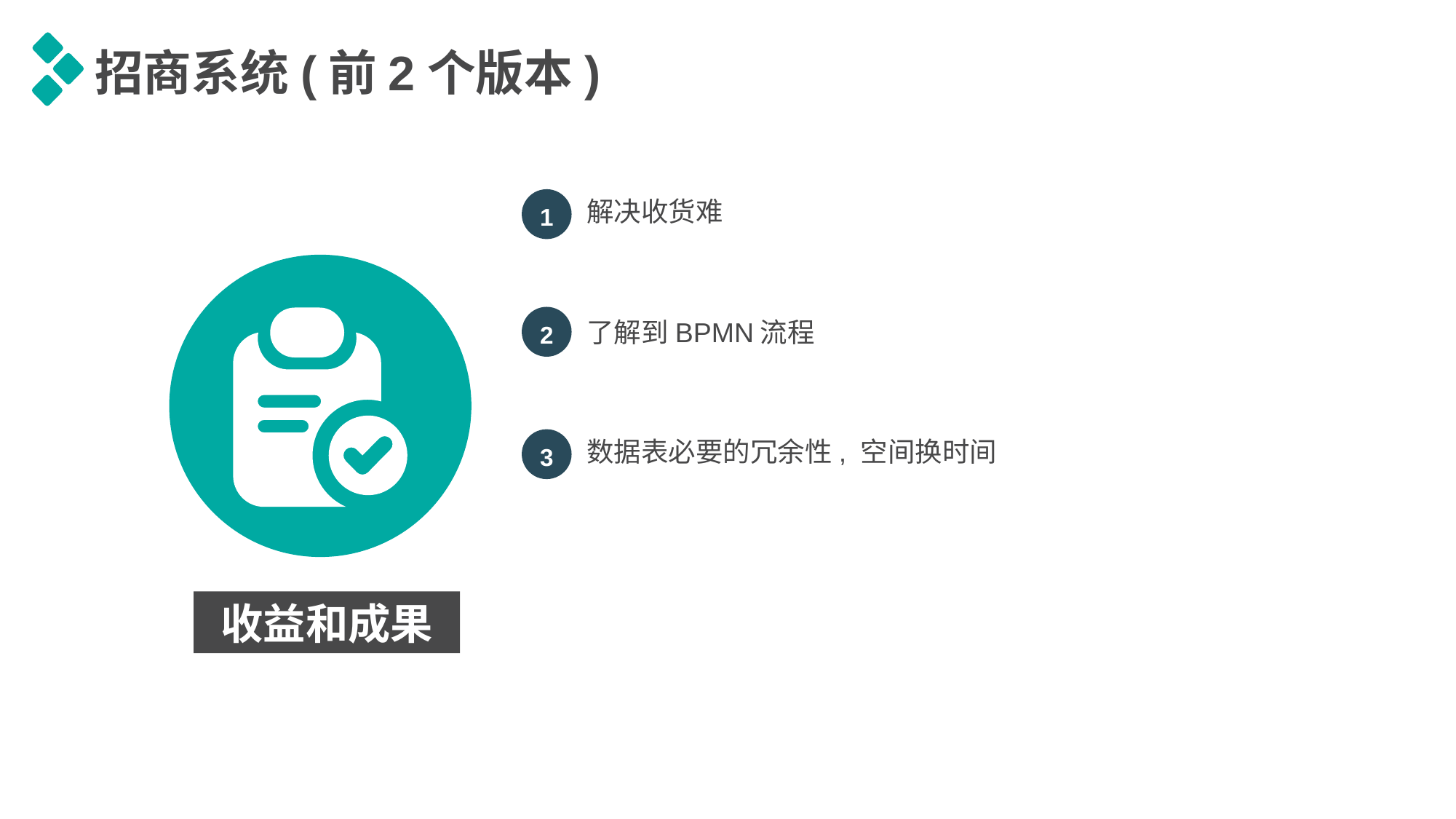

招商系统(前2个版本)

1
解决收货难

2

了解到BPMN流程
数据表必要的冗余性, 空间换时间
3
收益和成果